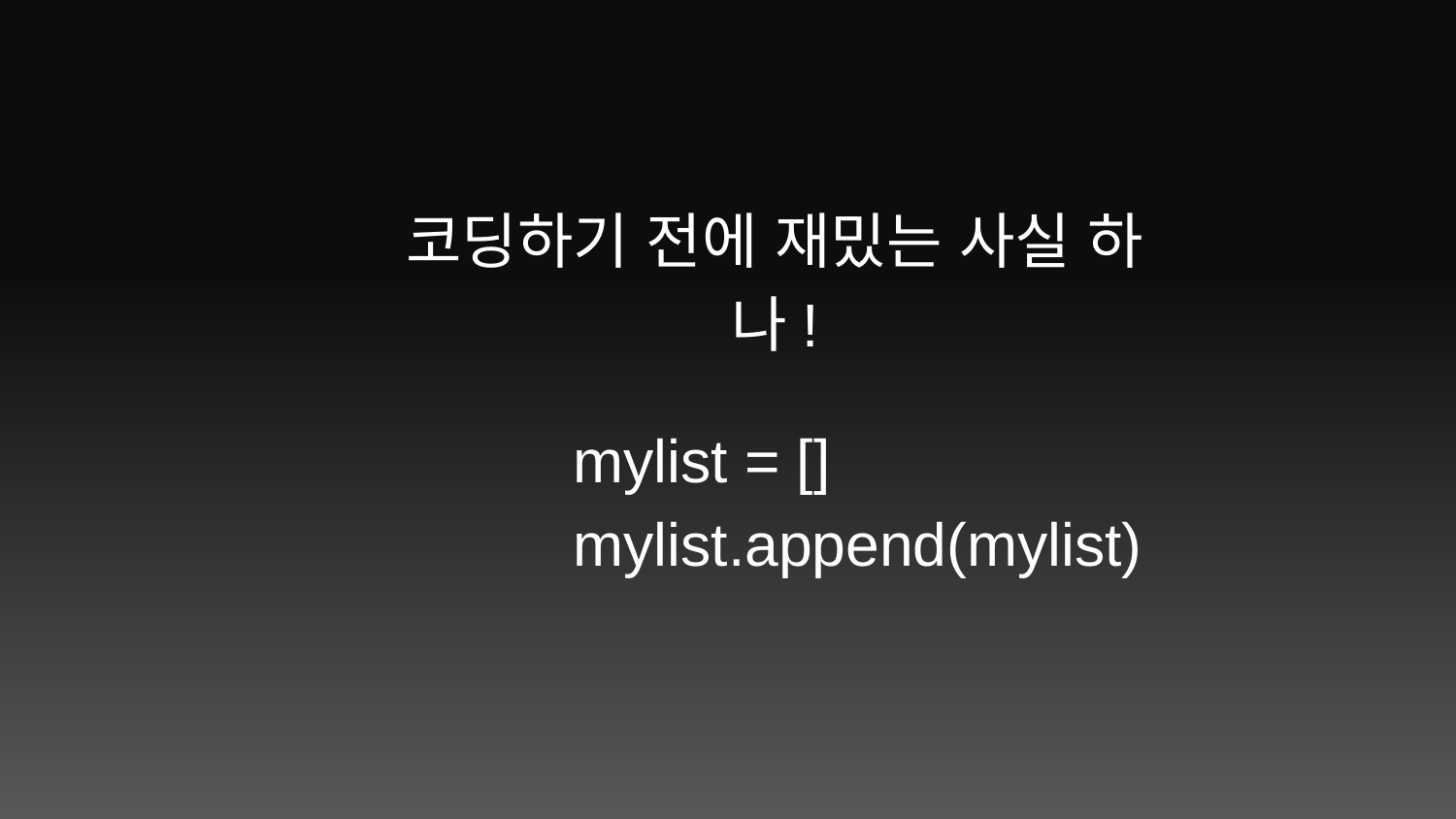

코딩하기 전에 재밌는 사실 하나!
mylist = []
mylist.append(mylist)